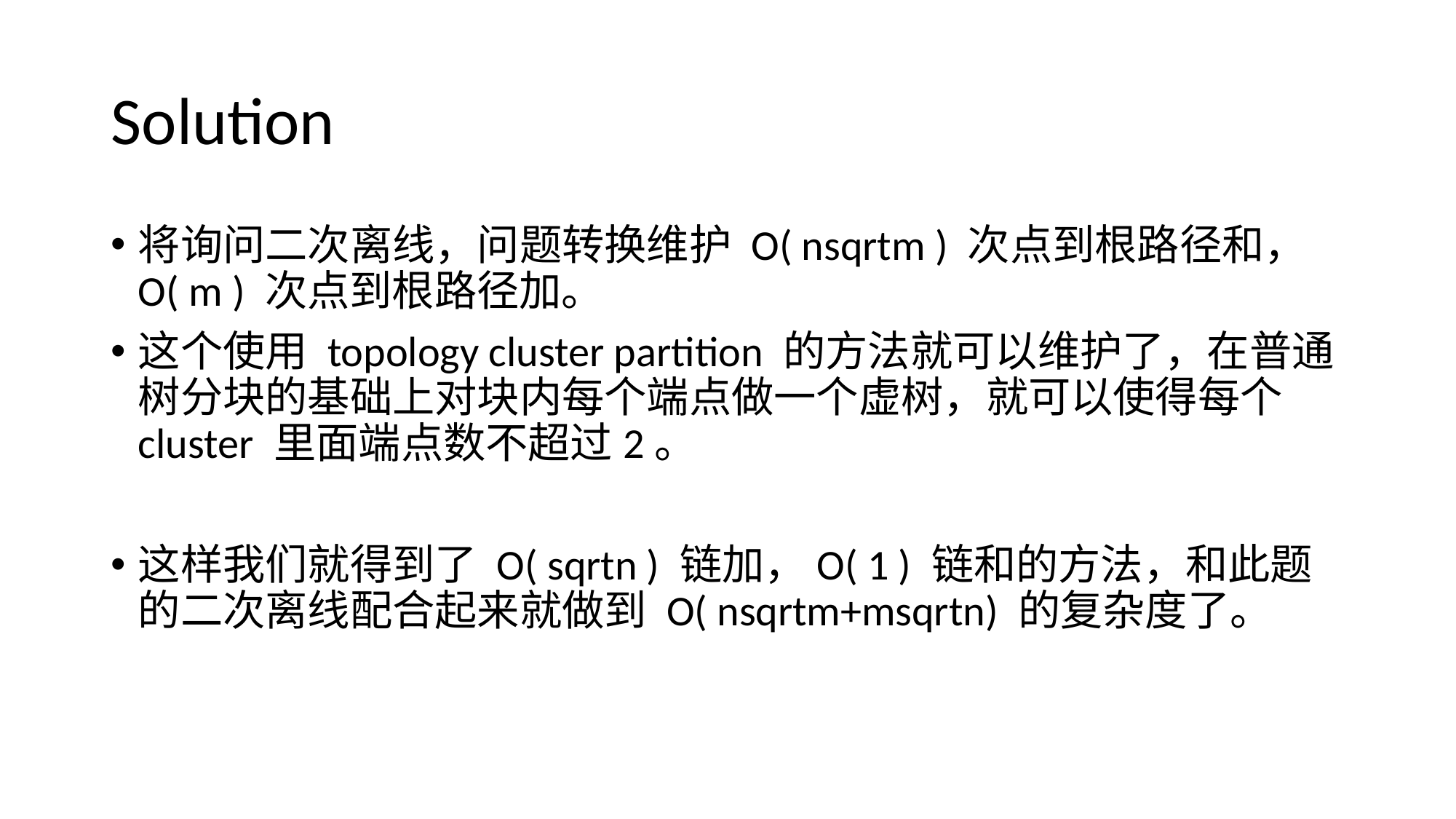

# Solution
将询问二次离线，问题转换维护 O( nsqrtm ) 次点到根路径和，O( m ) 次点到根路径加。
这个使用 topology cluster partition 的方法就可以维护了，在普通树分块的基础上对块内每个端点做一个虚树，就可以使得每个 cluster 里面端点数不超过2。

这样我们就得到了 O( sqrtn ) 链加，O( 1 ) 链和的方法，和此题的二次离线配合起来就做到 O( nsqrtm+msqrtn) 的复杂度了。